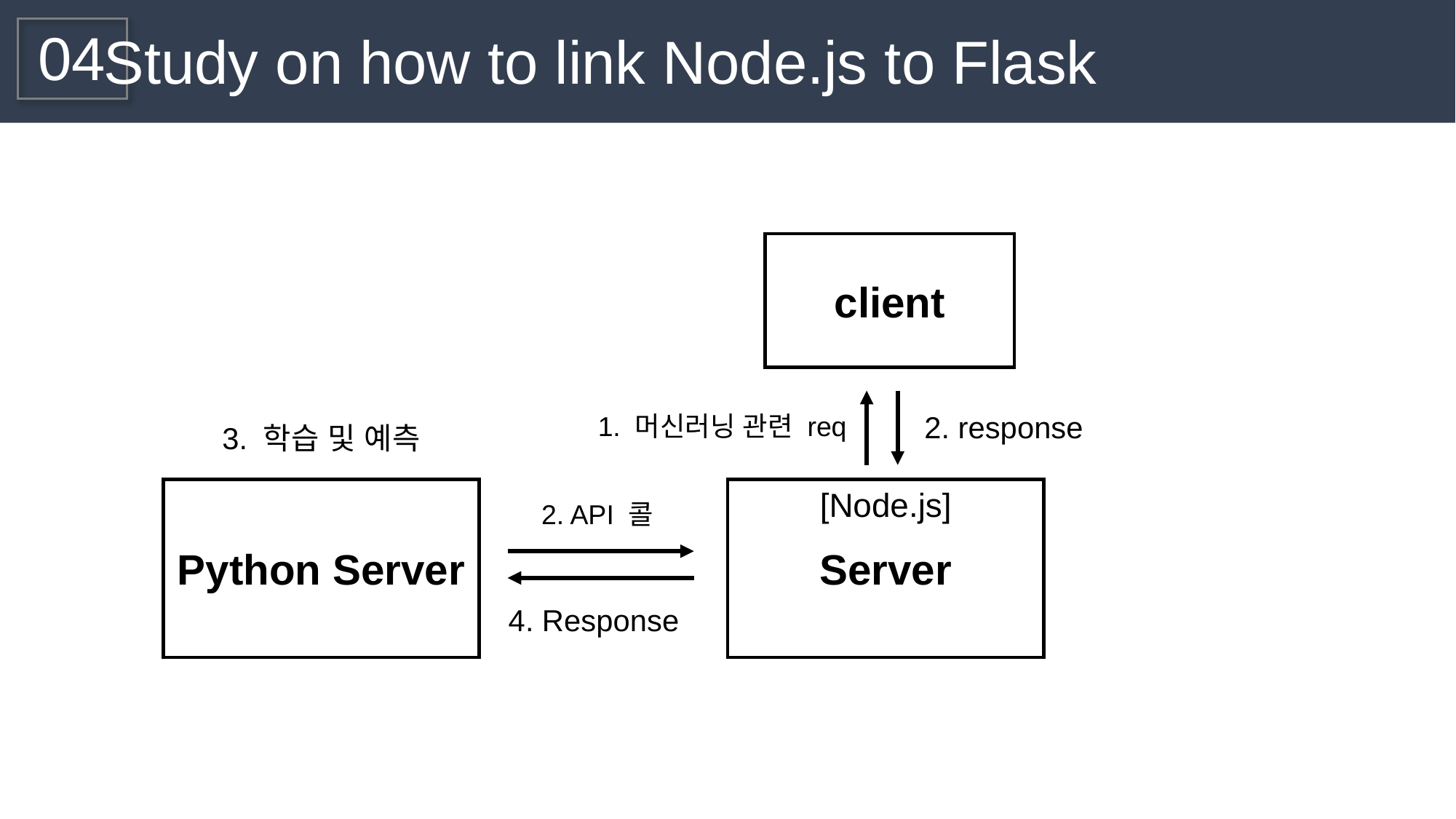

04

Study on how to link Node.js to Flask
client
2. response
1. 머신러닝 관련 req
3. 학습 및 예측
[Node.js]
Python Server
Server
2. API 콜
4. Response